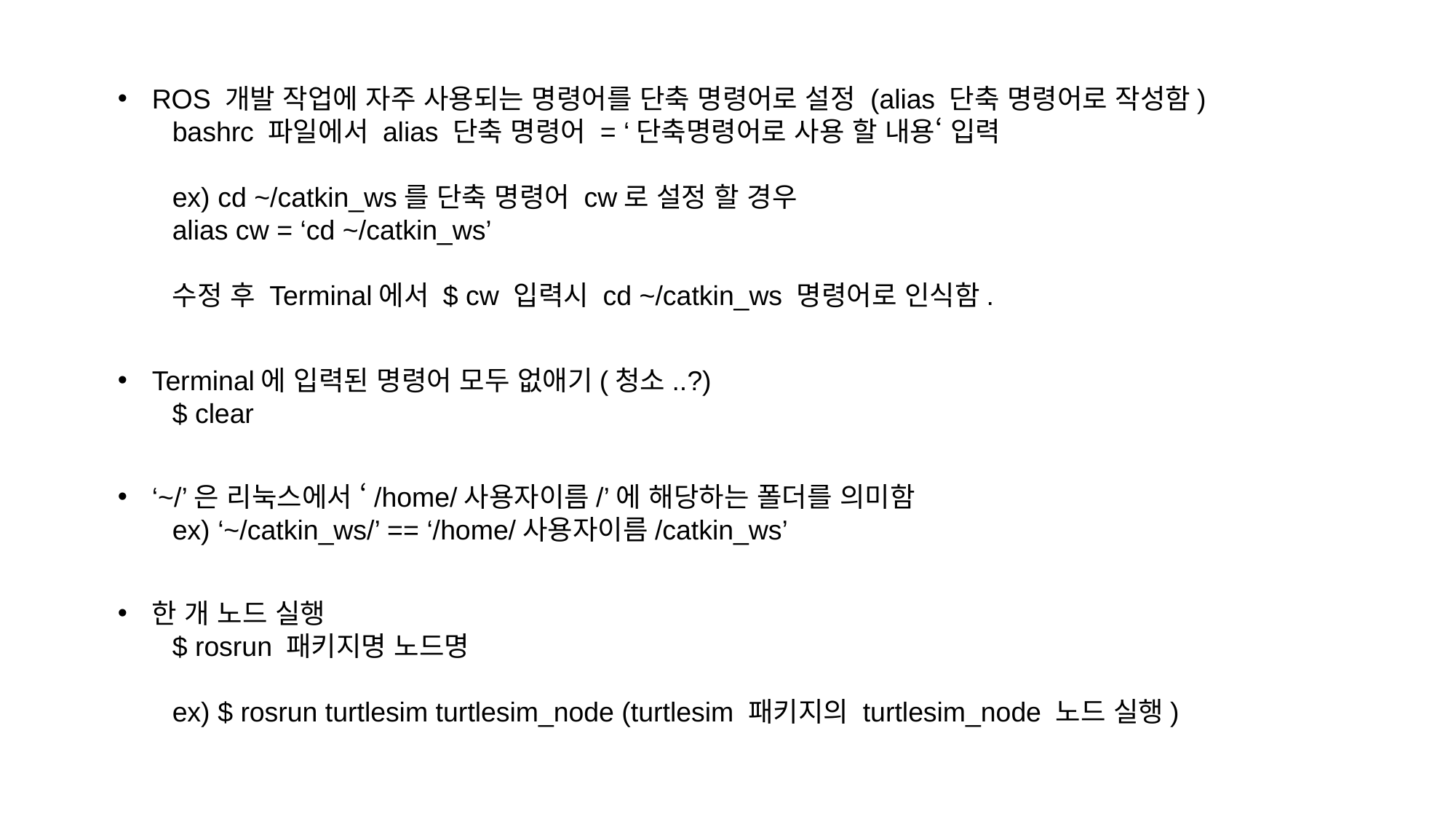

ROS 개발 작업에 자주 사용되는 명령어를 단축 명령어로 설정 (alias 단축 명령어로 작성함)
bashrc 파일에서 alias 단축 명령어 = ‘단축명령어로 사용 할 내용‘ 입력

ex) cd ~/catkin_ws를 단축 명령어 cw로 설정 할 경우
alias cw = ‘cd ~/catkin_ws’

수정 후 Terminal에서 $ cw 입력시 cd ~/catkin_ws 명령어로 인식함.
Terminal에 입력된 명령어 모두 없애기(청소..?)
$ clear
‘~/’은 리눅스에서 ‘/home/사용자이름/’에 해당하는 폴더를 의미함
ex) ‘~/catkin_ws/’ == ‘/home/사용자이름/catkin_ws’
한 개 노드 실행
$ rosrun 패키지명 노드명

ex) $ rosrun turtlesim turtlesim_node (turtlesim 패키지의 turtlesim_node 노드 실행)